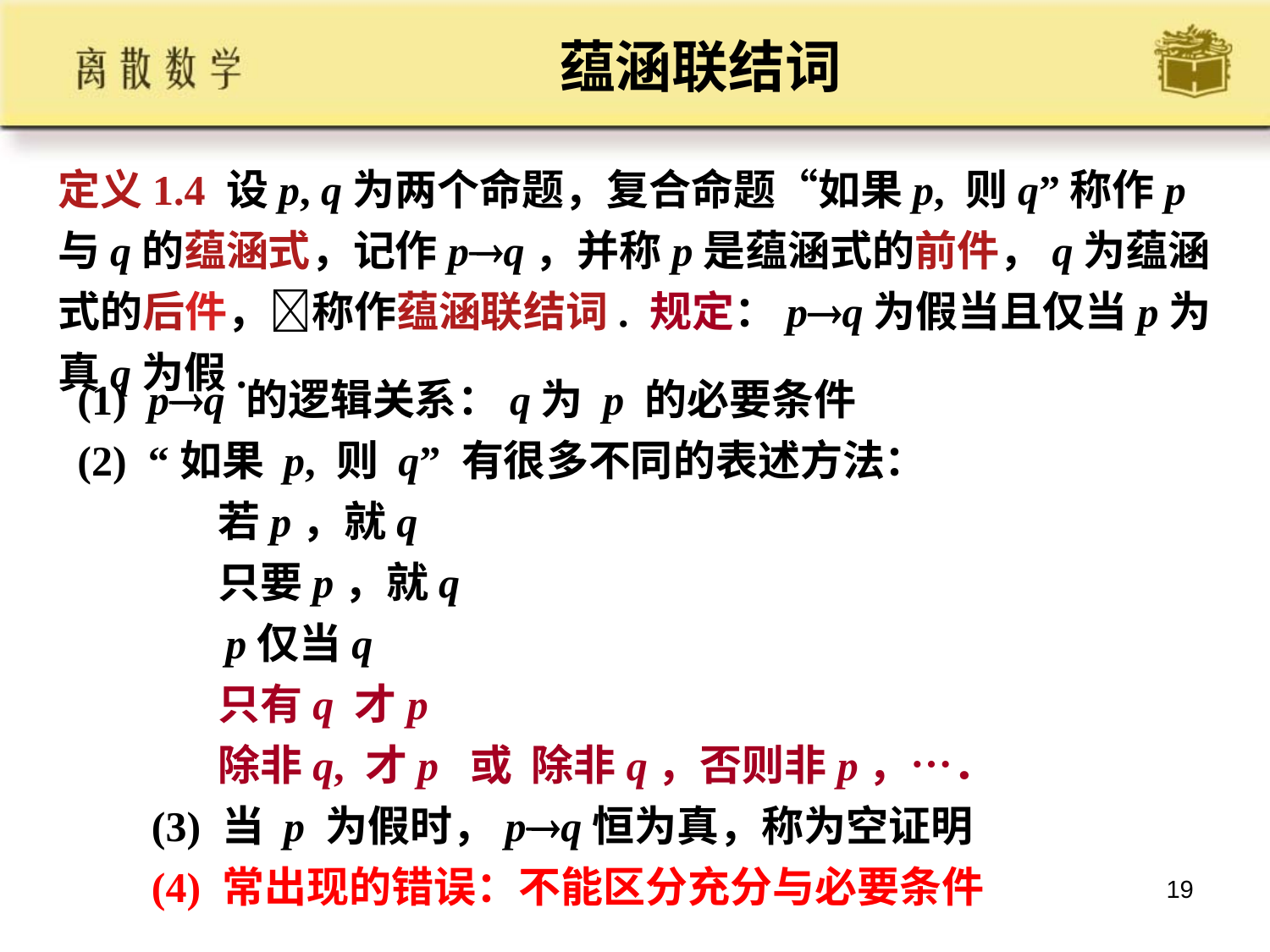

# 蕴涵联结词
定义1.4 设p, q为两个命题，复合命题“如果p, 则q”称作p与q的蕴涵式，记作p→q，并称p是蕴涵式的前件，q为蕴涵式的后件，→称作蕴涵联结词. 规定：p→q为假当且仅当p为真q为假.
(1)  p→q 的逻辑关系：q为 p 的必要条件
(2)  “如果 p, 则 q” 有很多不同的表述方法：
       若p，就q
       只要p，就q
        p仅当q
       只有q 才p
       除非q, 才p  或  除非q，否则非p，…．
 (3) 当 p 为假时，p→q恒为真，称为空证明
 (4) 常出现的错误：不能区分充分与必要条件
19